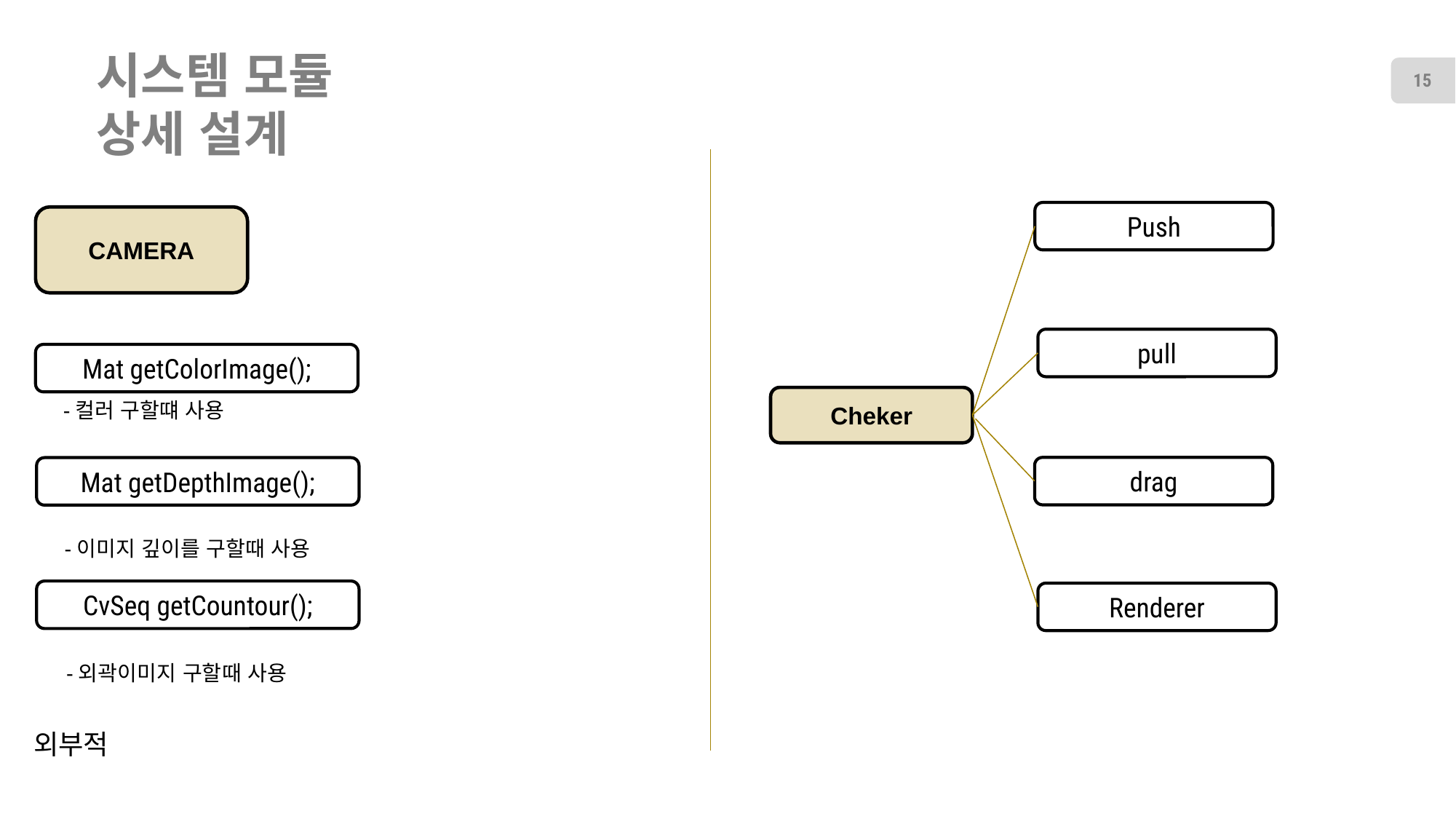

15
# 시스템 모듈 상세 설계
Push
CAMERA
pull
Mat getColorImage();
Cheker
-컬러 구할떄 사용
drag
Mat getDepthImage();
-이미지 깊이를 구할때 사용
CvSeq getCountour();
Renderer
-외곽이미지 구할때 사용
외부적